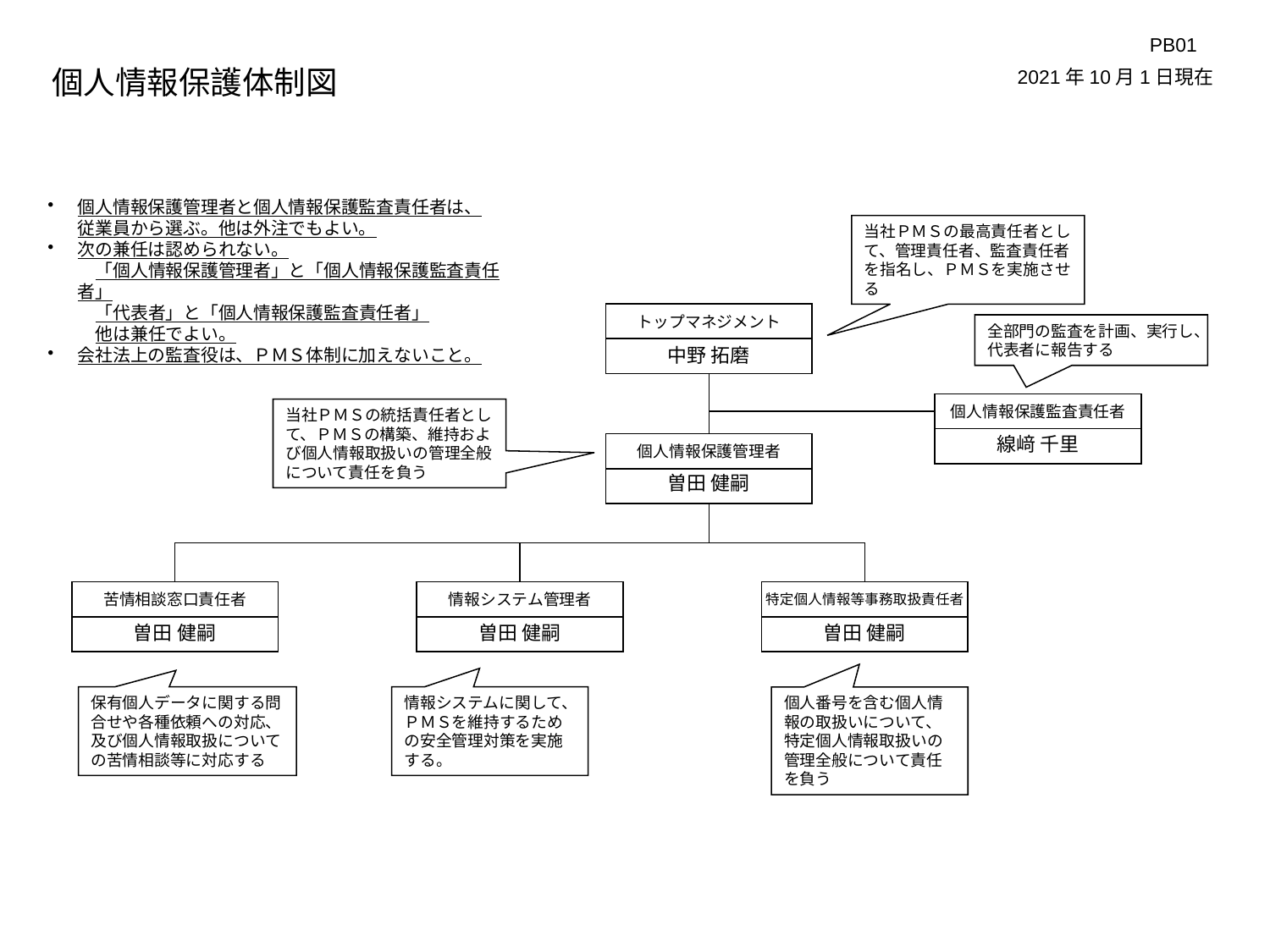

PB01
個人情報保護体制図
2021年10月1日現在
個人情報保護管理者と個人情報保護監査責任者は、
従業員から選ぶ。他は外注でもよい。
次の兼任は認められない。
　「個人情報保護管理者」と「個人情報保護監査責任者」
　「代表者」と「個人情報保護監査責任者」
　他は兼任でよい。
会社法上の監査役は、ＰＭＳ体制に加えないこと。
当社ＰＭＳの最高責任者として、管理責任者、監査責任者を指名し、ＰＭＳを実施させる
トップマネジメント

全部門の監査を計画、実行し、代表者に報告する
中野 拓磨
個人情報保護監査責任者

当社ＰＭＳの統括責任者として、ＰＭＳの構築、維持および個人情報取扱いの管理全般について責任を負う
線﨑 千里
個人情報保護管理者

曽田 健嗣
苦情相談窓口責任者

情報システム管理者

特定個人情報等事務取扱責任者

曽田 健嗣
曽田 健嗣
曽田 健嗣
保有個人データに関する問合せや各種依頼への対応、及び個人情報取扱についての苦情相談等に対応する
情報システムに関して、ＰＭＳを維持するための安全管理対策を実施する。
個人番号を含む個人情報の取扱いについて、特定個人情報取扱いの管理全般について責任を負う